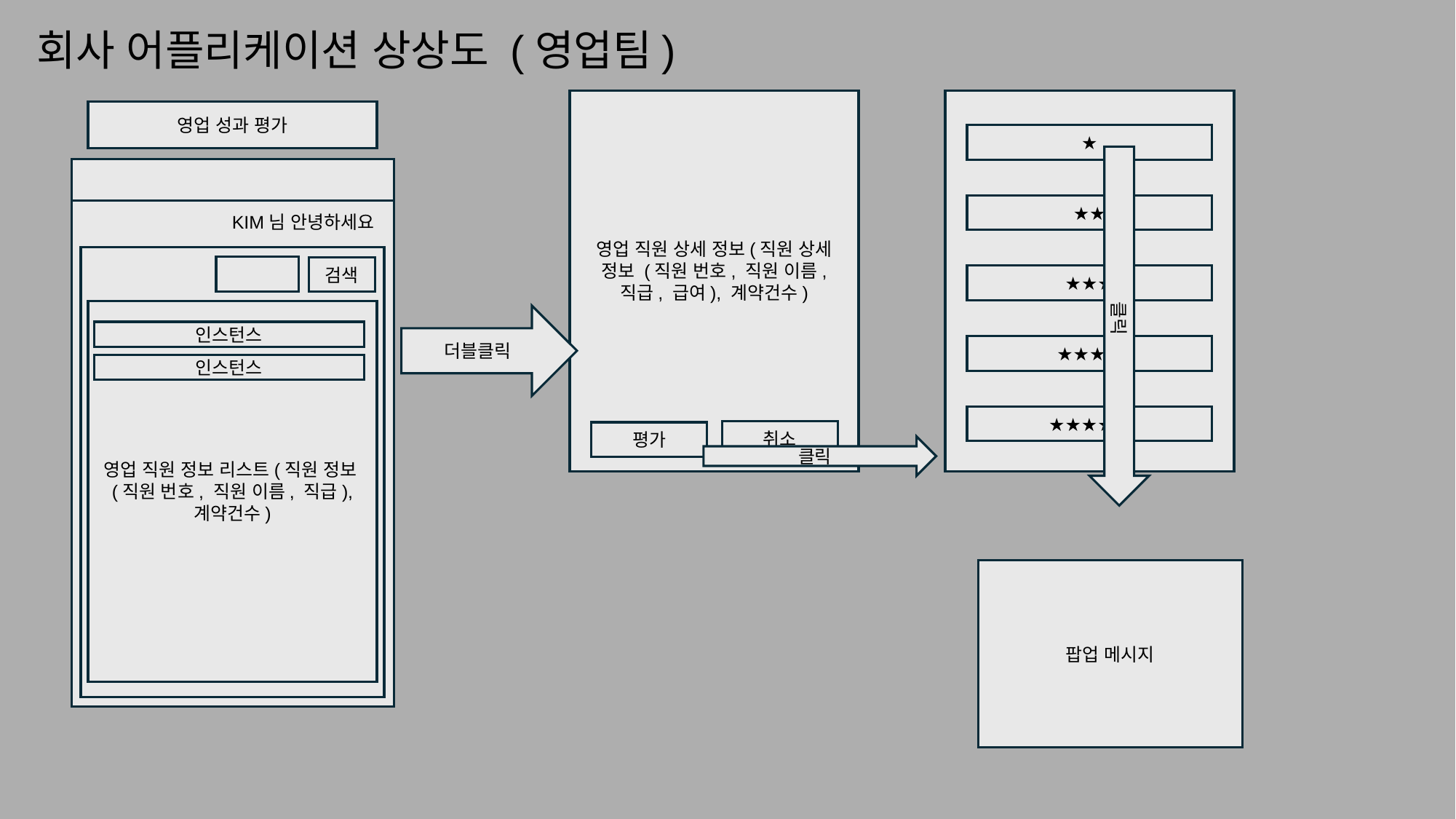

# 회사 어플리케이션 상상도 (영업팀)
영업 직원 상세 정보(직원 상세 정보 (직원 번호, 직원 이름, 직급, 급여), 계약건수)

영업 성과 평가
★

★★
KIM님 안녕하세요

검색
★★★
클릭
영업 직원 정보 리스트(직원 정보(직원 번호, 직원 이름, 직급), 계약건수)
더블클릭
인스턴스
★★★★
인스턴스
★★★★★
취소
평가
클릭
팝업 메시지